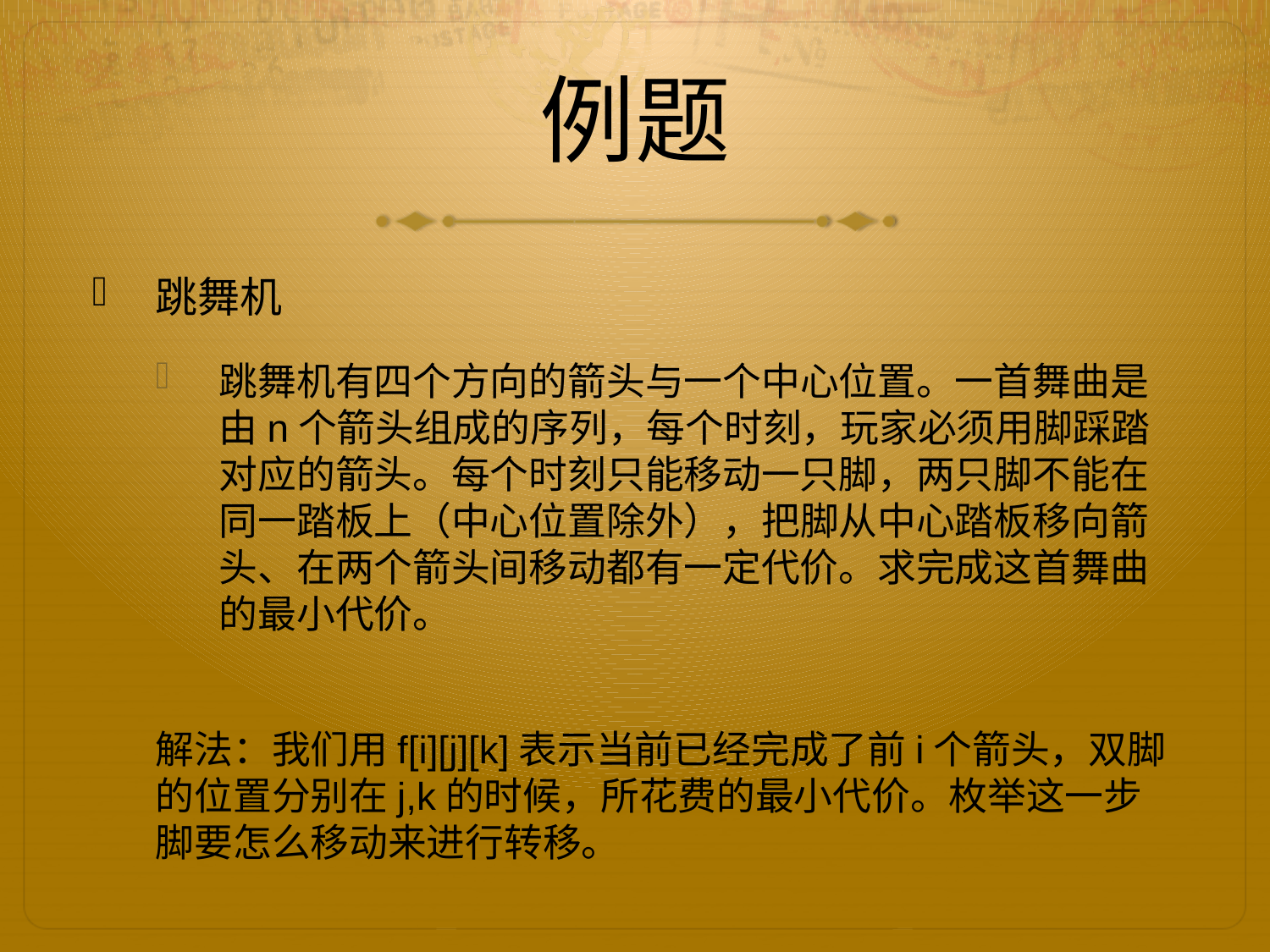

# 例题
跳舞机
跳舞机有四个方向的箭头与一个中心位置。一首舞曲是由n个箭头组成的序列，每个时刻，玩家必须用脚踩踏对应的箭头。每个时刻只能移动一只脚，两只脚不能在同一踏板上（中心位置除外），把脚从中心踏板移向箭头、在两个箭头间移动都有一定代价。求完成这首舞曲的最小代价。

解法：我们用f[i][j][k]表示当前已经完成了前i个箭头，双脚的位置分别在j,k的时候，所花费的最小代价。枚举这一步脚要怎么移动来进行转移。